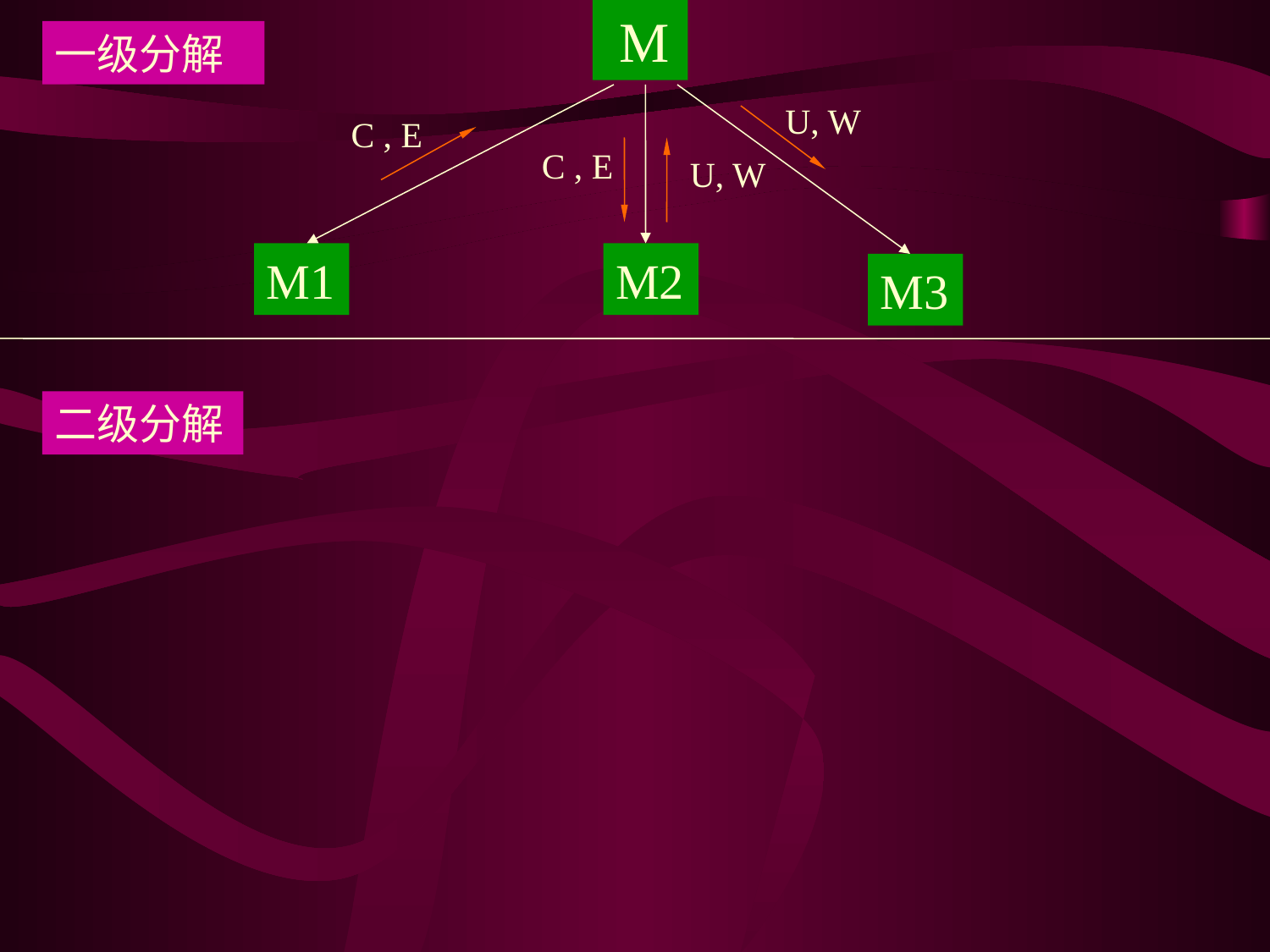

M
一级分解

U, W

C , E

C , E

U, W
M1
M2
M3

二级分解

92